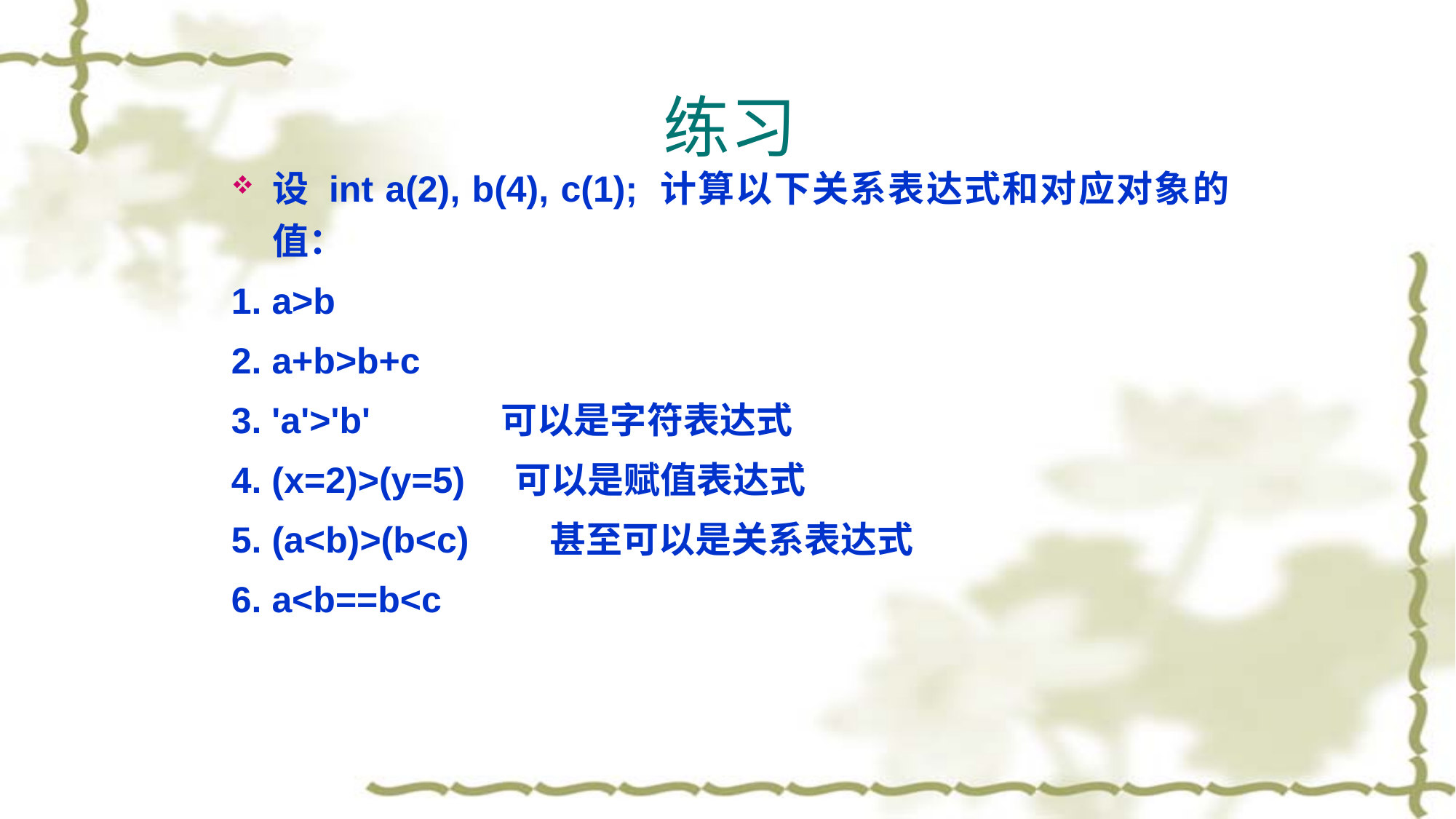

# 练习
设 int a(2), b(4), c(1); 计算以下关系表达式和对应对象的值：
1. a>b
2. a+b>b+c
3. 'a'>'b'            可以是字符表达式
4. (x=2)>(y=5)    可以是赋值表达式
5. (a<b)>(b<c)       甚至可以是关系表达式
6. a<b==b<c